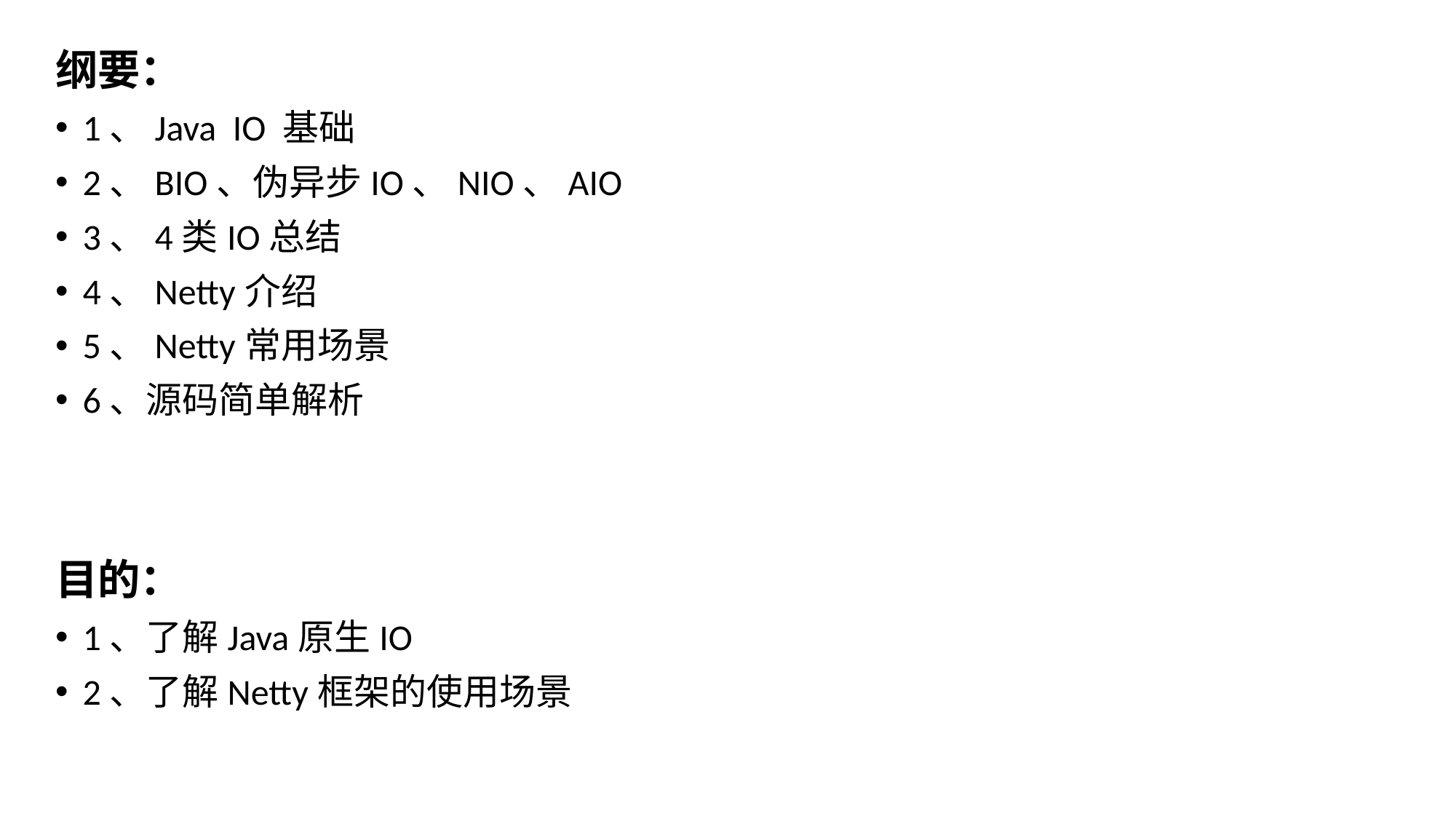

纲要：
1、Java  IO 基础
2、BIO、伪异步IO、NIO、AIO
3、4类IO总结
4、Netty介绍
5、Netty常用场景
6、源码简单解析

目的：
1、了解Java原生IO
2、了解Netty框架的使用场景